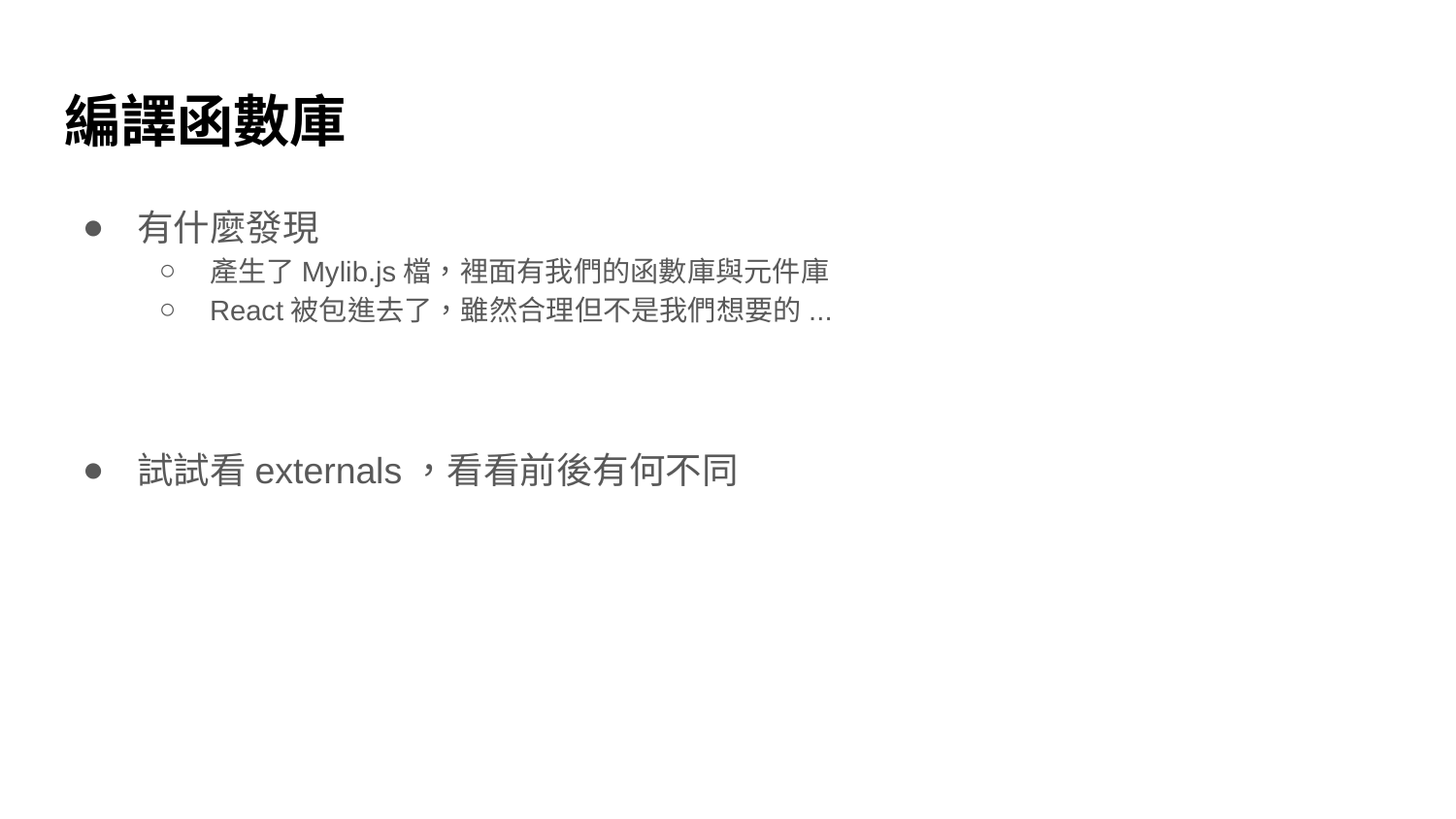

# 編譯函數庫
有什麼發現
產生了Mylib.js檔，裡面有我們的函數庫與元件庫
React被包進去了，雖然合理但不是我們想要的...

試試看externals，看看前後有何不同